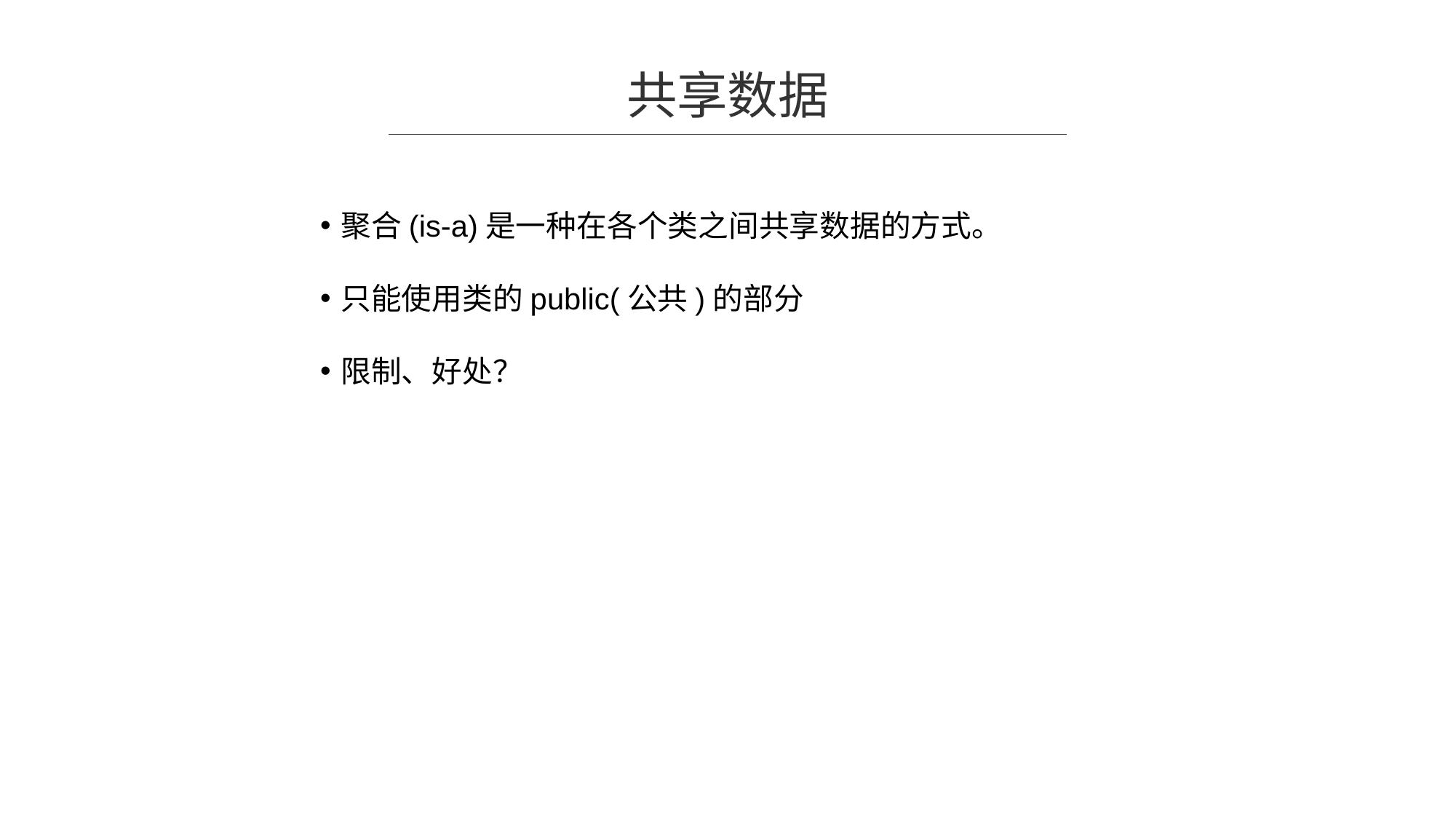

共享数据
聚合(is-a)是一种在各个类之间共享数据的方式。

只能使用类的public(公共)的部分

限制、好处？